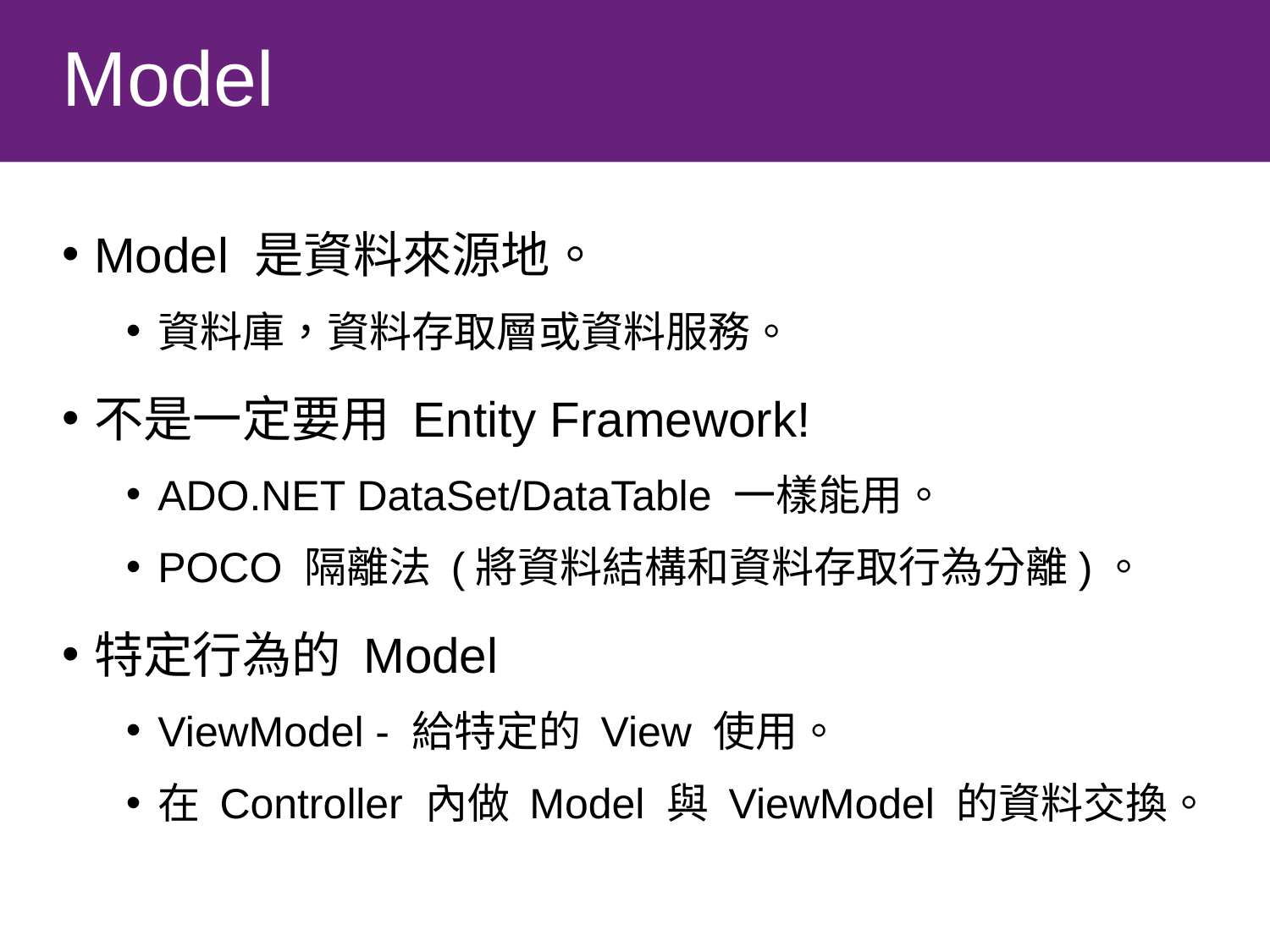

# Model
Model 是資料來源地。
資料庫，資料存取層或資料服務。
不是一定要用 Entity Framework!
ADO.NET DataSet/DataTable 一樣能用。
POCO 隔離法 (將資料結構和資料存取行為分離)。
特定行為的 Model
ViewModel - 給特定的 View 使用。
在 Controller 內做 Model 與 ViewModel 的資料交換。